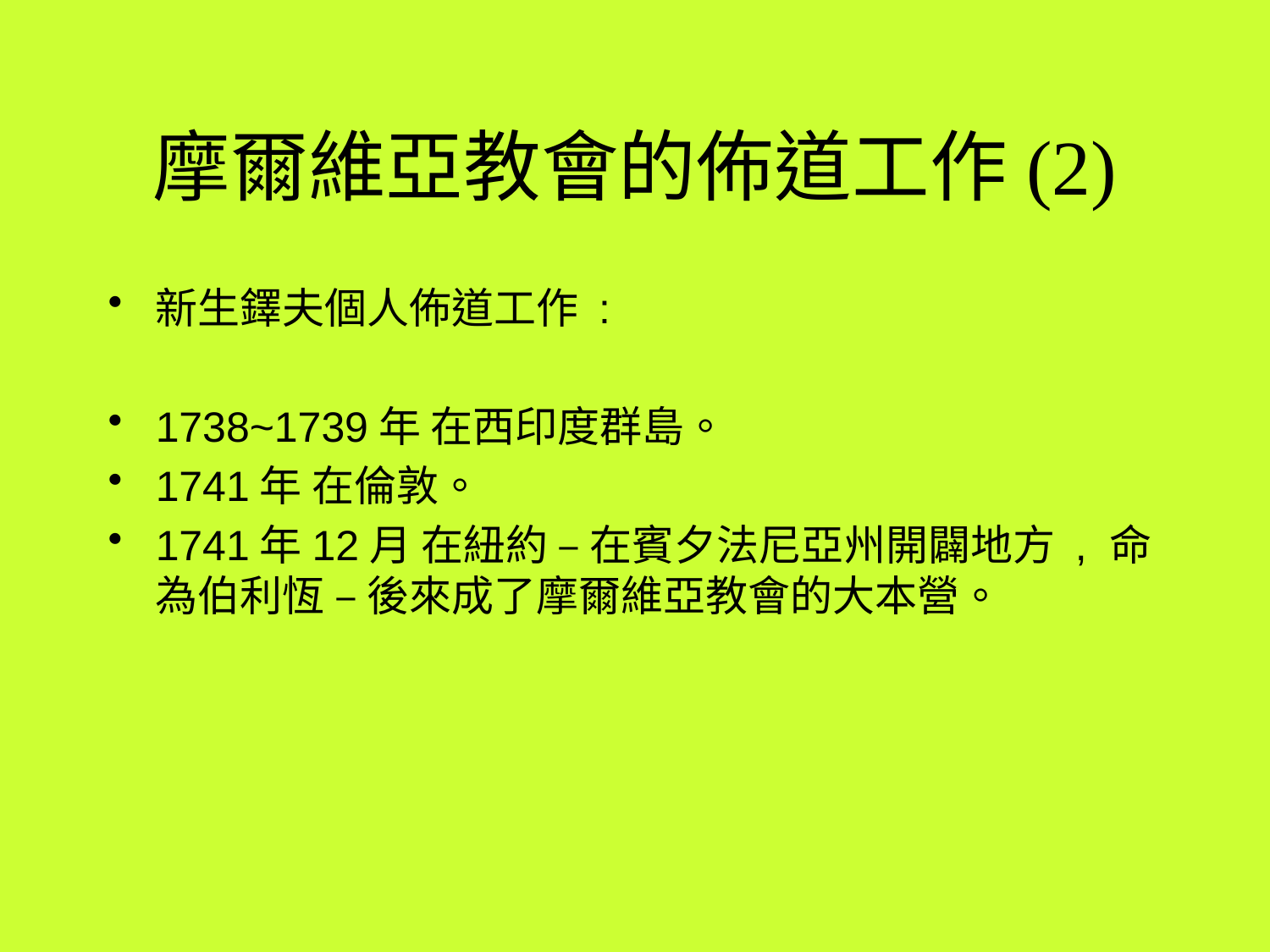

# 摩爾維亞教會的佈道工作(2)
新生鐸夫個人佈道工作 :

1738~1739年 在西印度群島。
1741年 在倫敦。
1741年12月 在紐約 – 在賓夕法尼亞州開闢地方 , 命為伯利恆 – 後來成了摩爾維亞教會的大本營。